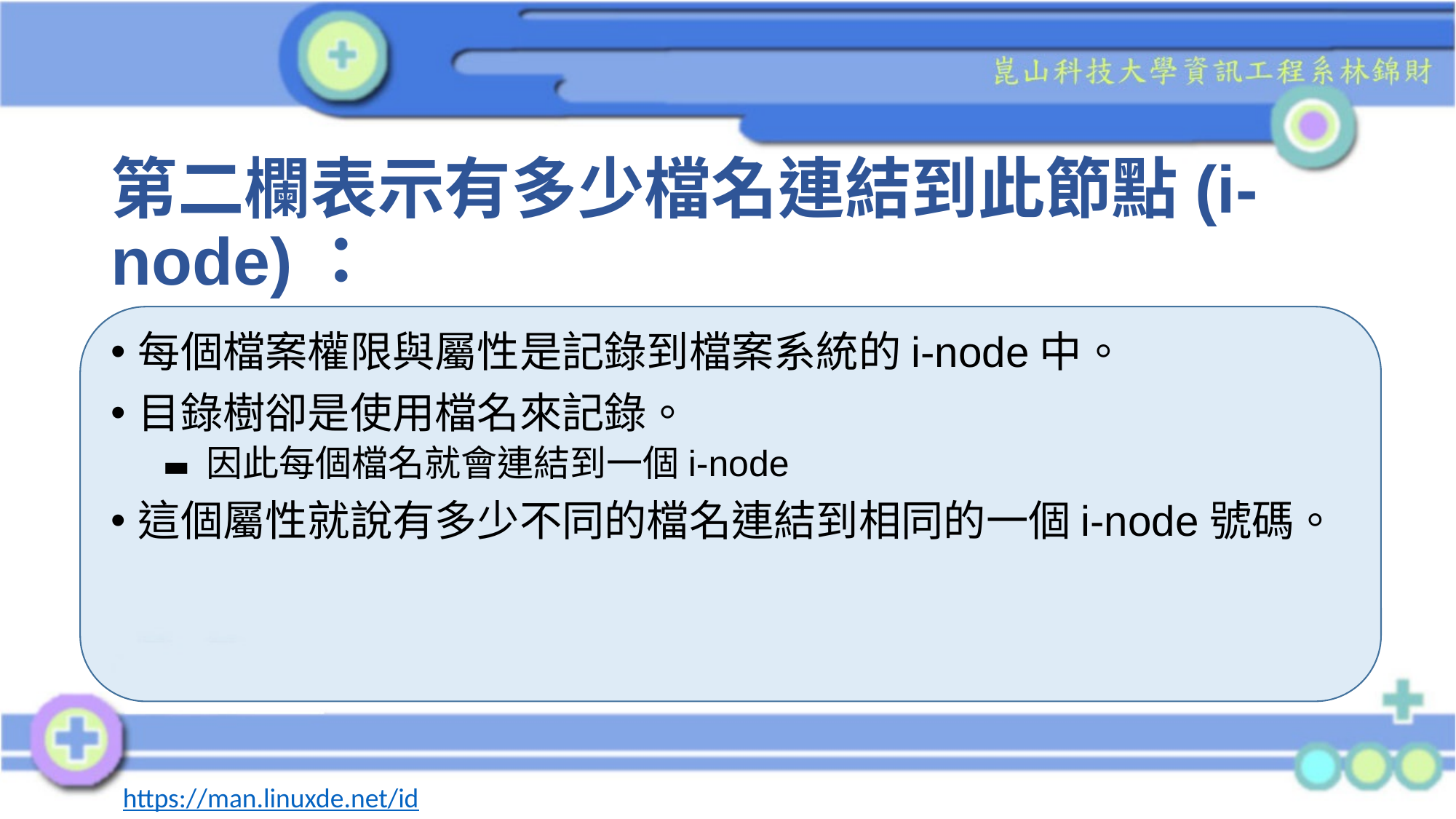

# 第二欄表示有多少檔名連結到此節點(i-node)：

每個檔案權限與屬性是記錄到檔案系統的i-node中。
目錄樹卻是使用檔名來記錄。
因此每個檔名就會連結到一個i-node
這個屬性就說有多少不同的檔名連結到相同的一個i-node號碼。
https://man.linuxde.net/id